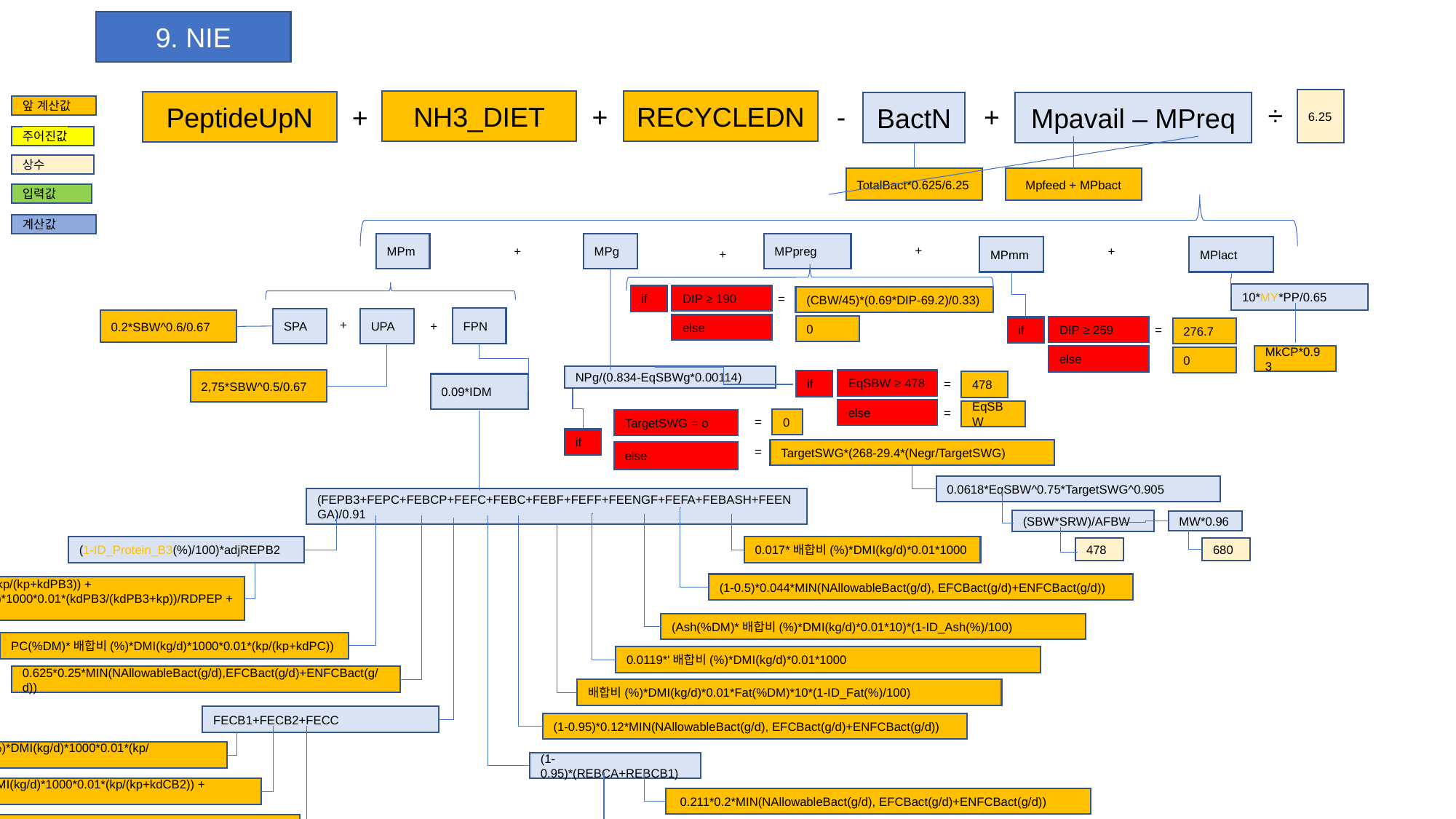

9. NIE
÷
6.25
NH3_DIET
+
RECYCLEDN
-
+
PeptideUpN
+
BactN
Mpavail – MPreq

앞 계산값
주어진값
상수

TotalBact*0.625/6.25
Mpfeed + MPbact
입력값
계산값
+
+
+
+
MPm
MPg
MPpreg
MPmm
MPlact
=
10*MY*PP/0.65
DIP ≥ 190
if
(CBW/45)*(0.69*DIP-69.2)/0.33)
+
+
FPN
SPA
UPA
0.2*SBW^0.6/0.67
=
else
0
DIP ≥ 259
if
276.7
MkCP*0.93
else
0
=
NPg/(0.834-EqSBWg*0.00114)
EqSBW ≥ 478
2,75*SBW^0.5/0.67
if
478
0.09*IDM
=
else
EqSBW
=
0
TargetSWG = o
if
=
TargetSWG*(268-29.4*(Negr/TargetSWG)
else
0.0618*EqSBW^0.75*TargetSWG^0.905
(FEPB3+FEPC+FEBCP+FEFC+FEBC+FEBF+FEFF+FEENGF+FEFA+FEBASH+FEENGA)/0.91
(SBW*SRW)/AFBW
MW*0.96
(1-ID_Protein_B3(%)/100)*adjREPB2
0.017*배합비(%)*DMI(kg/d)*0.01*1000
478
680
(1-0.5)*0.044*MIN(NAllowableBact(g/d), EFCBact(g/d)+ENFCBact(g/d))
PB3(%DM)*배합비(%DM)*DMI(kg/d)*1000*0.01*(kp/(kp+kdPB3)) + PeptidePass*PB3(%DM)*배합비(%DM)*DMI(kg/d)*1000*0.01*(kdPB3/(kdPB3+kp))/RDPEP + ProtB3Red
(Ash(%DM)*배합비(%)*DMI(kg/d)*0.01*10)*(1-ID_Ash(%)/100)
PC(%DM)*배합비(%)*DMI(kg/d)*1000*0.01*(kp/(kp+kdPC))
0.0119*'배합비(%)*DMI(kg/d)*0.01*1000
0.625*0.25*MIN(NAllowableBact(g/d),EFCBact(g/d)+ENFCBact(g/d))
배합비(%)*DMI(kg/d)*0.01*Fat(%DM)*10*(1-ID_Fat(%)/100)
FECB1+FECB2+FECC
(1-0.95)*0.12*MIN(NAllowableBact(g/d), EFCBact(g/d)+ENFCBact(g/d))
  (1-ID_CHO_B1(%)/100)*[CB2(%)*배합비(%)*DMI(kg/d)*1000*0.01*(kp/(kdCB2+kp))]
(1-0.95)*(REBCA+REBCB1)
   (1-ID_CHO_B2(%)/100)*(CB2(%DM)*배합비(%)*DMI(kg/d)*1000*0.01*(kp/(kp+kdCB2)) + FCRed)
 0.211*0.2*MIN(NAllowableBact(g/d), EFCBact(g/d)+ENFCBact(g/d))
   CC(%DM)*배합비(%DM)*DMI(kg/d)*(kp/(kp+kdCC))
 0.211*0.8*MIN(NAllowableBact(g/d), EFCBact(g/d)+ENFCBact(g/d))